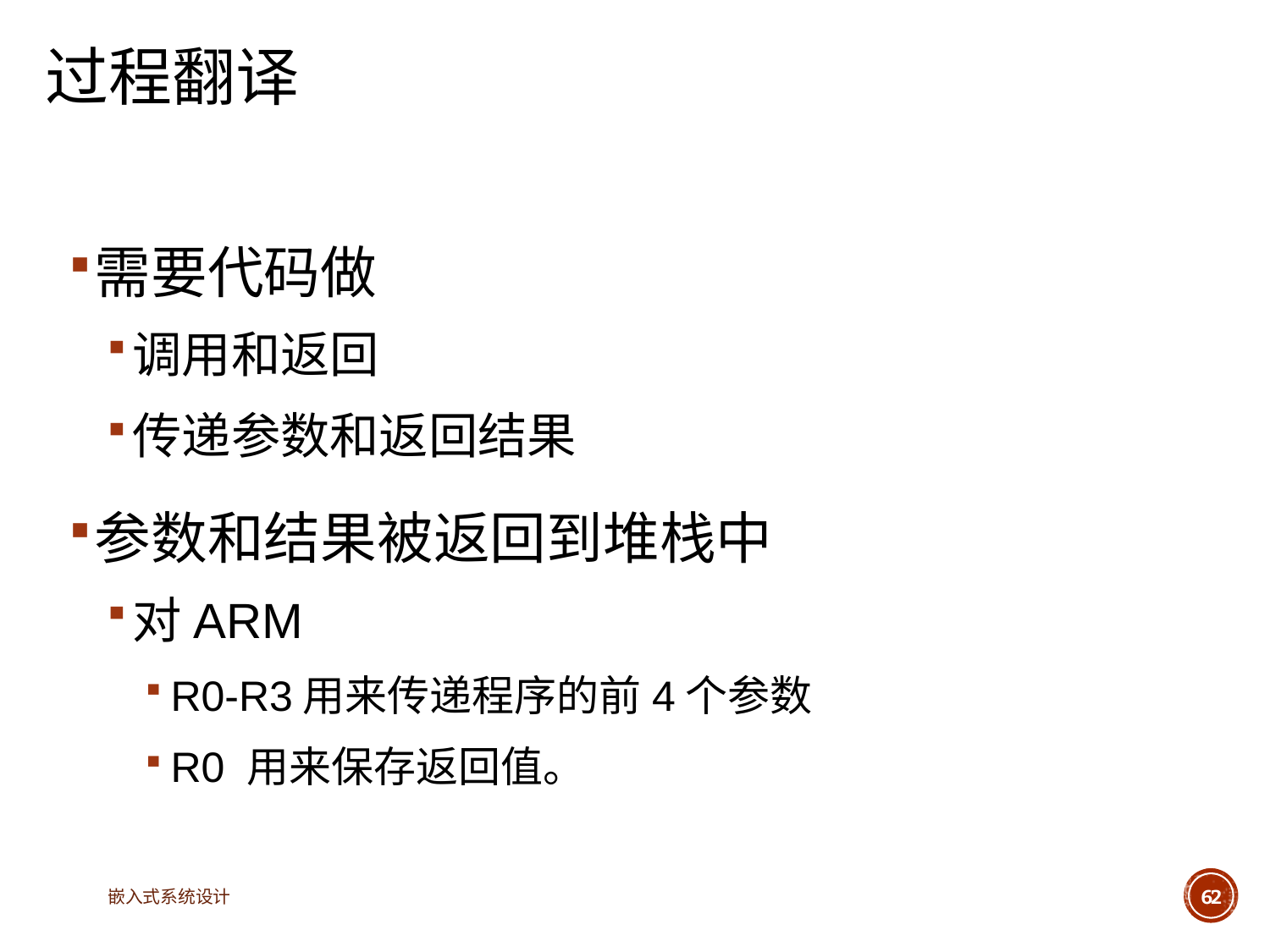

# 过程翻译
需要代码做
调用和返回
传递参数和返回结果
参数和结果被返回到堆栈中
对ARM
R0-R3用来传递程序的前4个参数
R0 用来保存返回值。
嵌入式系统设计
62